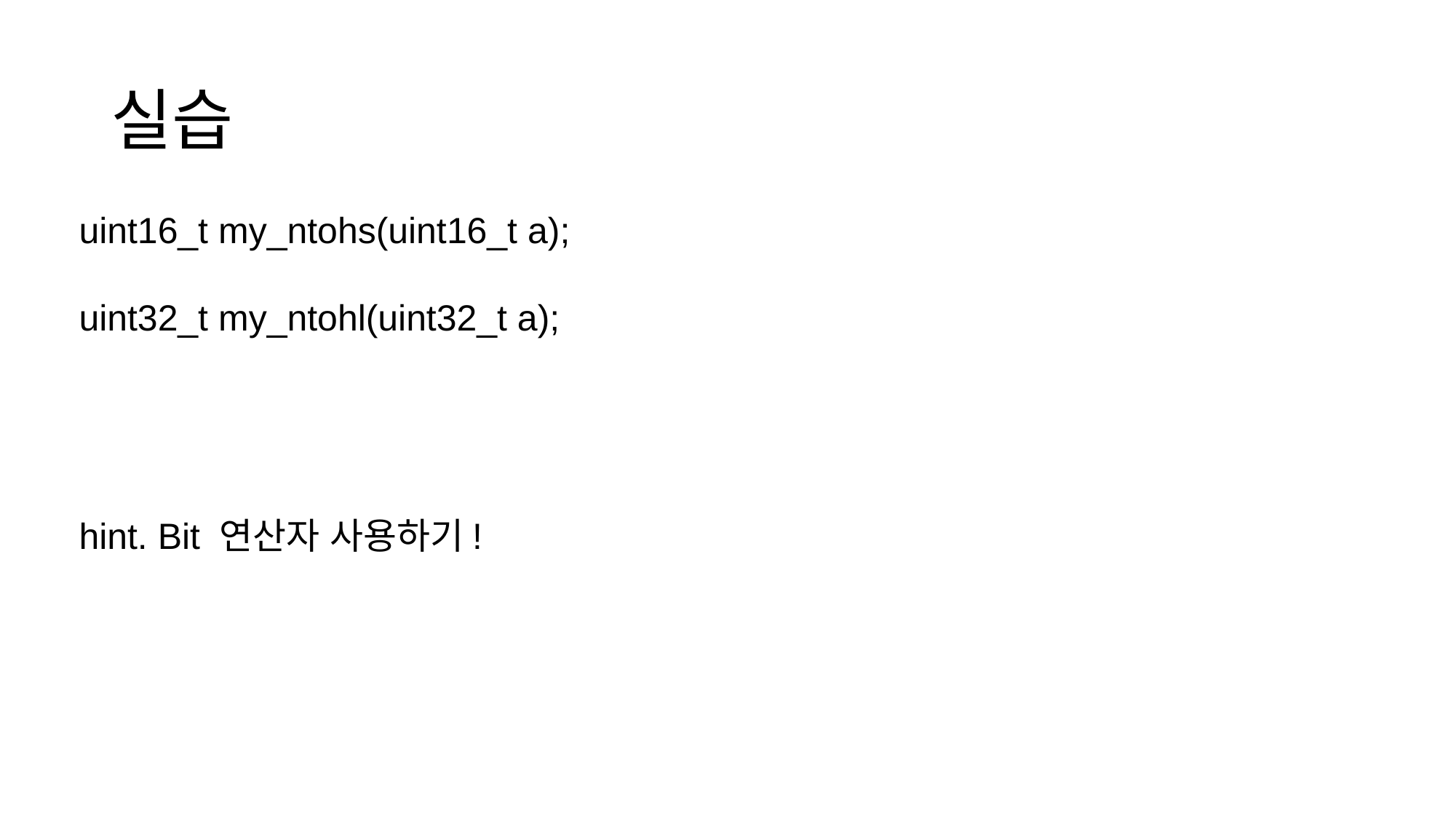

# 실습
uint16_t my_ntohs(uint16_t a);

uint32_t my_ntohl(uint32_t a);

hint. Bit 연산자 사용하기!